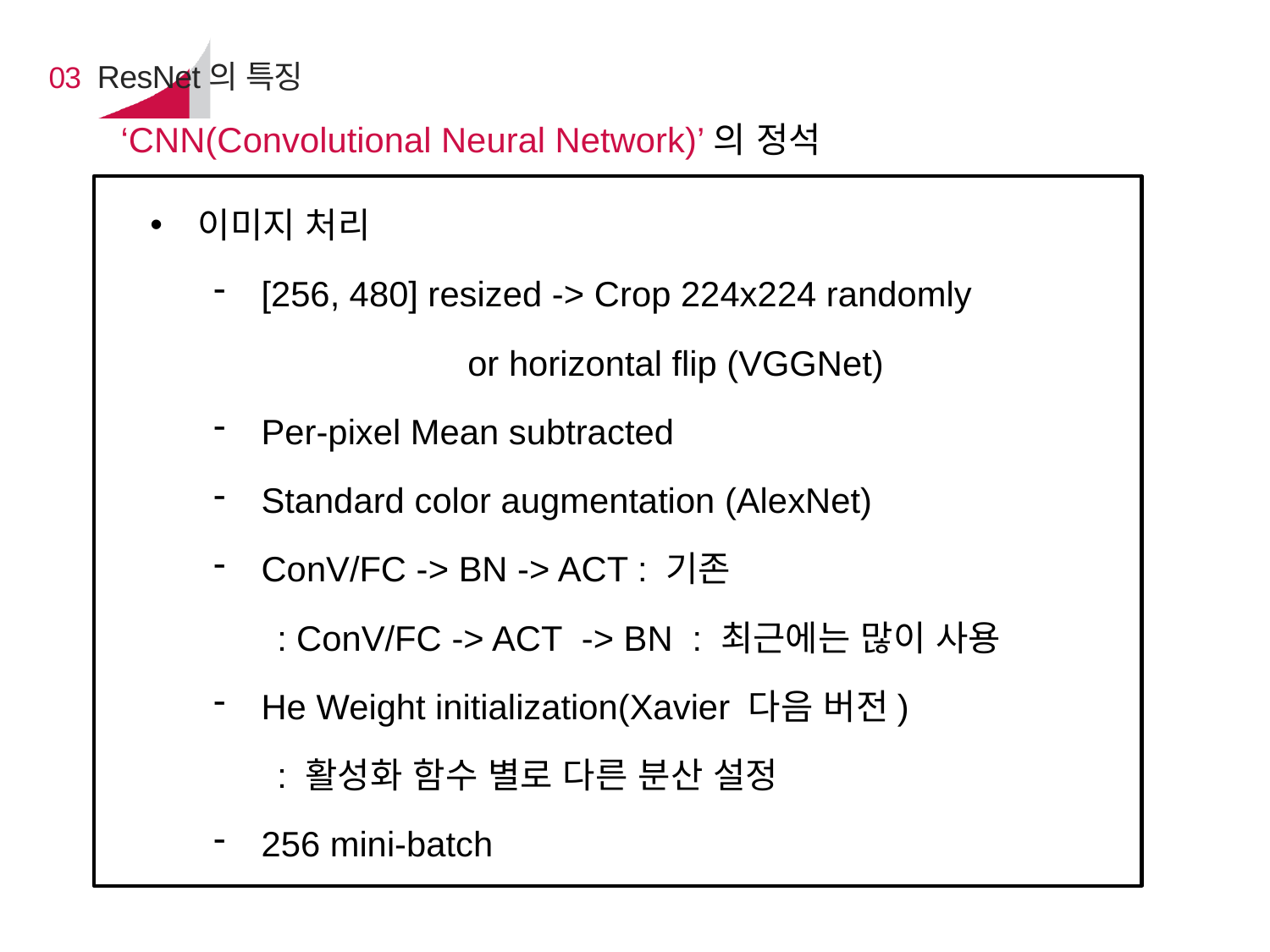

# 03  ResNet의 특징
‘CNN(Convolutional Neural Network)’의 정석

이미지 처리
[256, 480] resized -> Crop 224x224 randomly
		or horizontal flip (VGGNet)
Per-pixel Mean subtracted
Standard color augmentation (AlexNet)
ConV/FC -> BN -> ACT : 기존
: ConV/FC -> ACT  -> BN  : 최근에는 많이 사용
He Weight initialization(Xavier 다음 버전)
: 활성화 함수 별로 다른 분산 설정
256 mini-batch